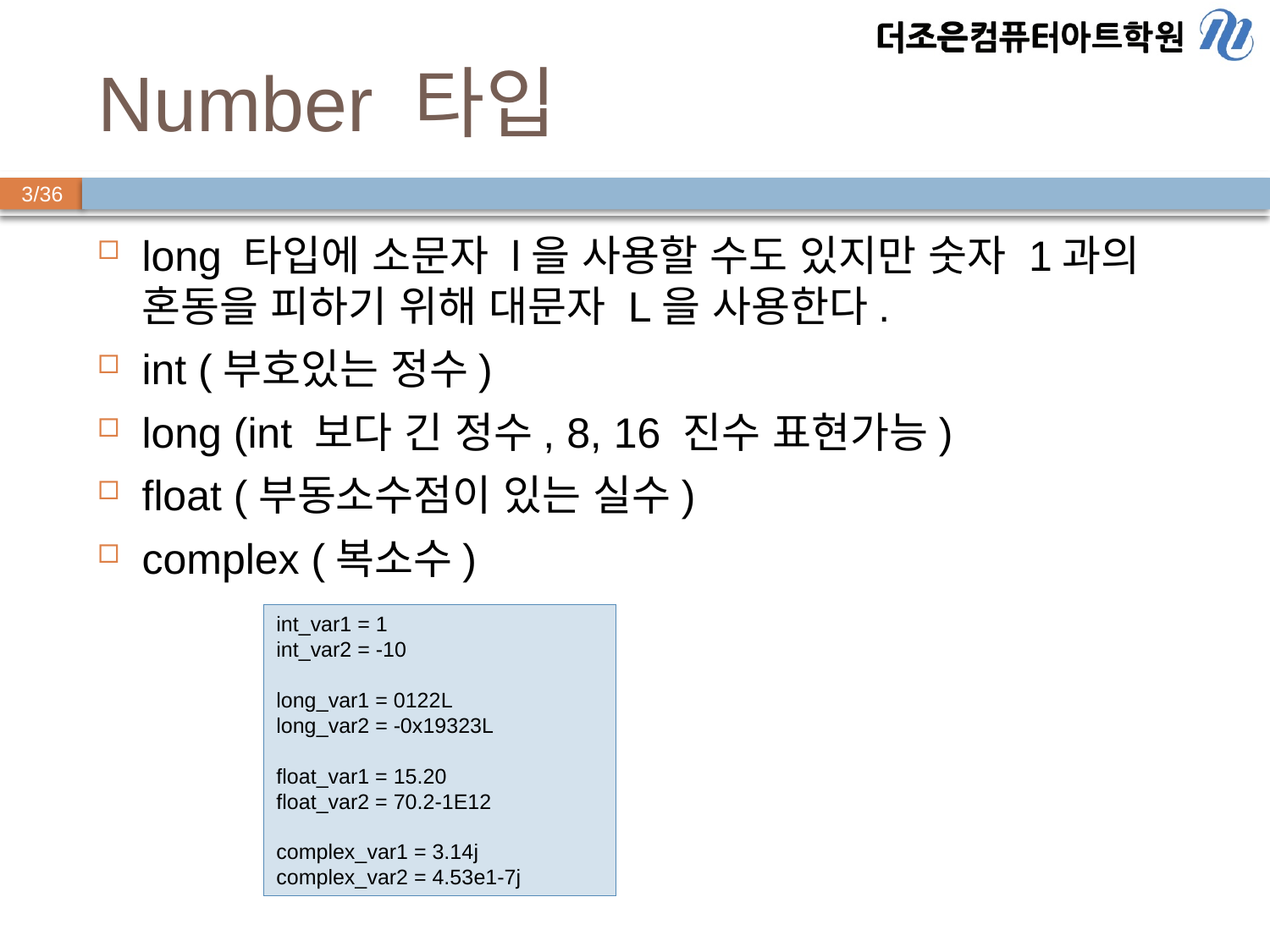

# Number 타입
long 타입에 소문자 l을 사용할 수도 있지만 숫자 1과의 혼동을 피하기 위해 대문자 L을 사용한다.
int (부호있는 정수)
long (int 보다 긴 정수, 8, 16 진수 표현가능)
float (부동소수점이 있는 실수)
complex (복소수)

int_var1 = 1
int_var2 = -10

long_var1 = 0122L
long_var2 = -0x19323L

float_var1 = 15.20
float_var2 = 70.2-1E12

complex_var1 = 3.14j
complex_var2 = 4.53e1-7j